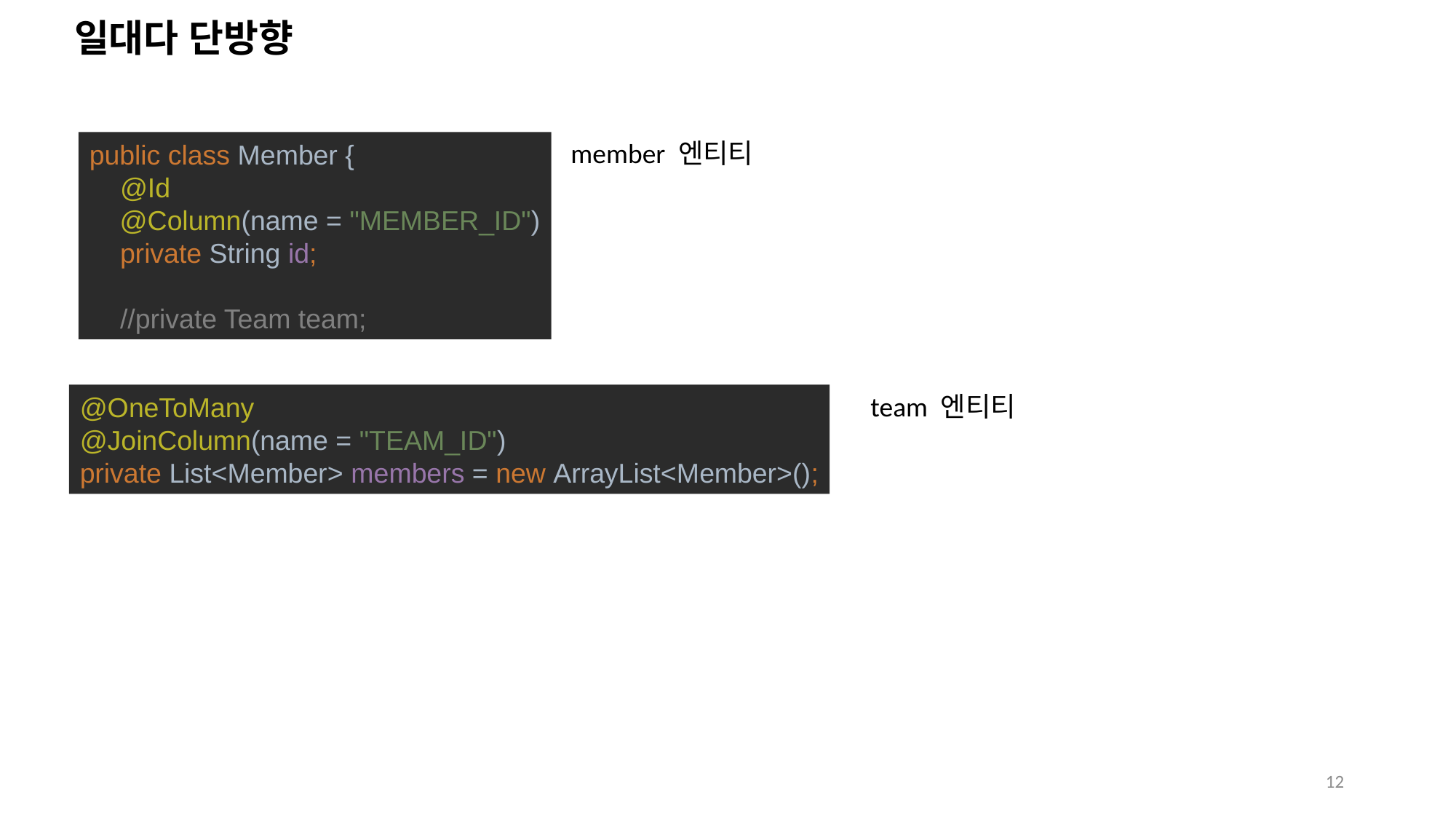

# 일대다 단방향
public class Member {
    @Id
    @Column(name = "MEMBER_ID")
    private String id;
    //private Team team;
member 엔티티
@OneToMany
@JoinColumn(name = "TEAM_ID")
private List<Member> members = new ArrayList<Member>();
team 엔티티
12